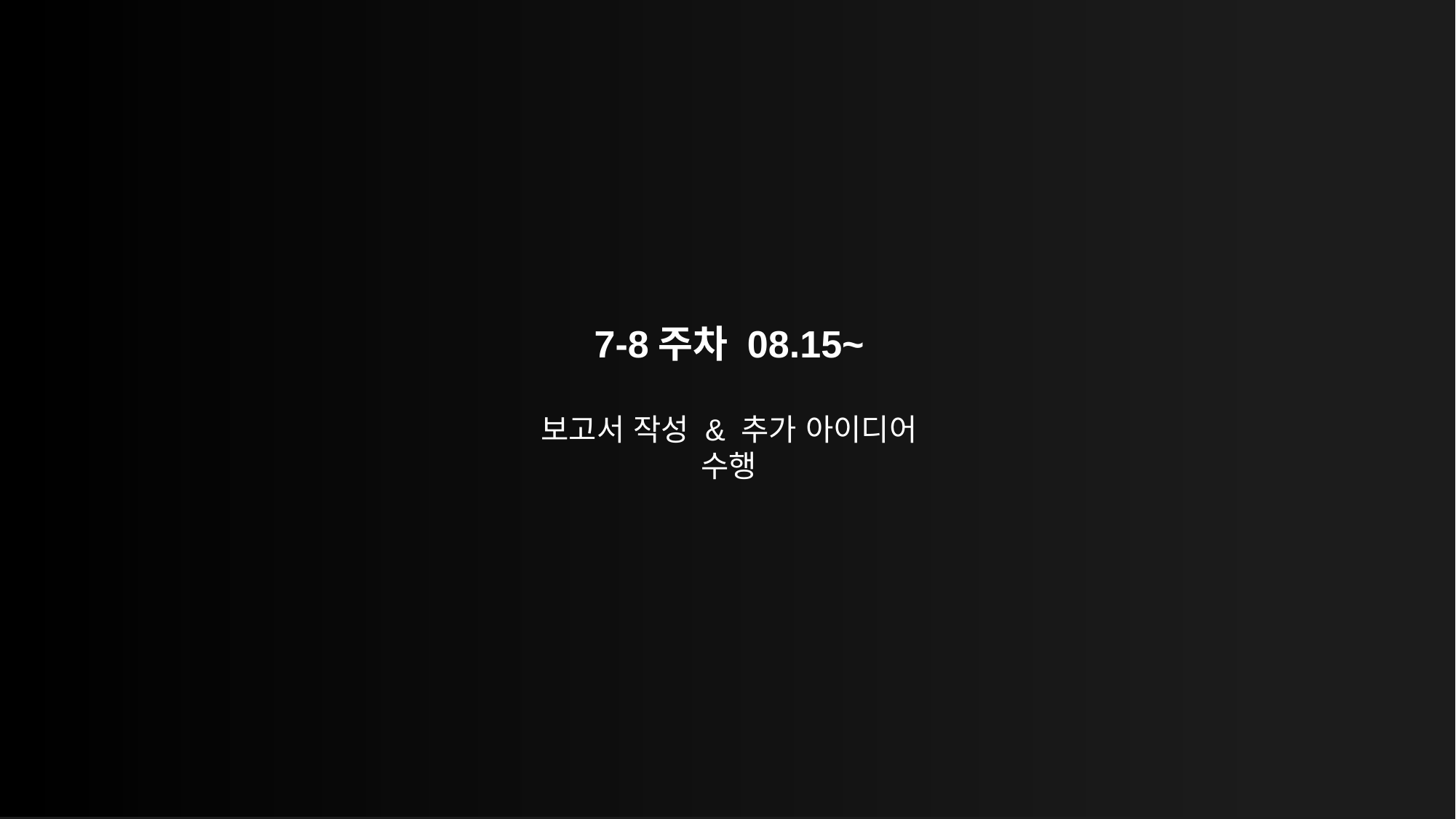

7-8주차 08.15~

보고서 작성 & 추가 아이디어
수행